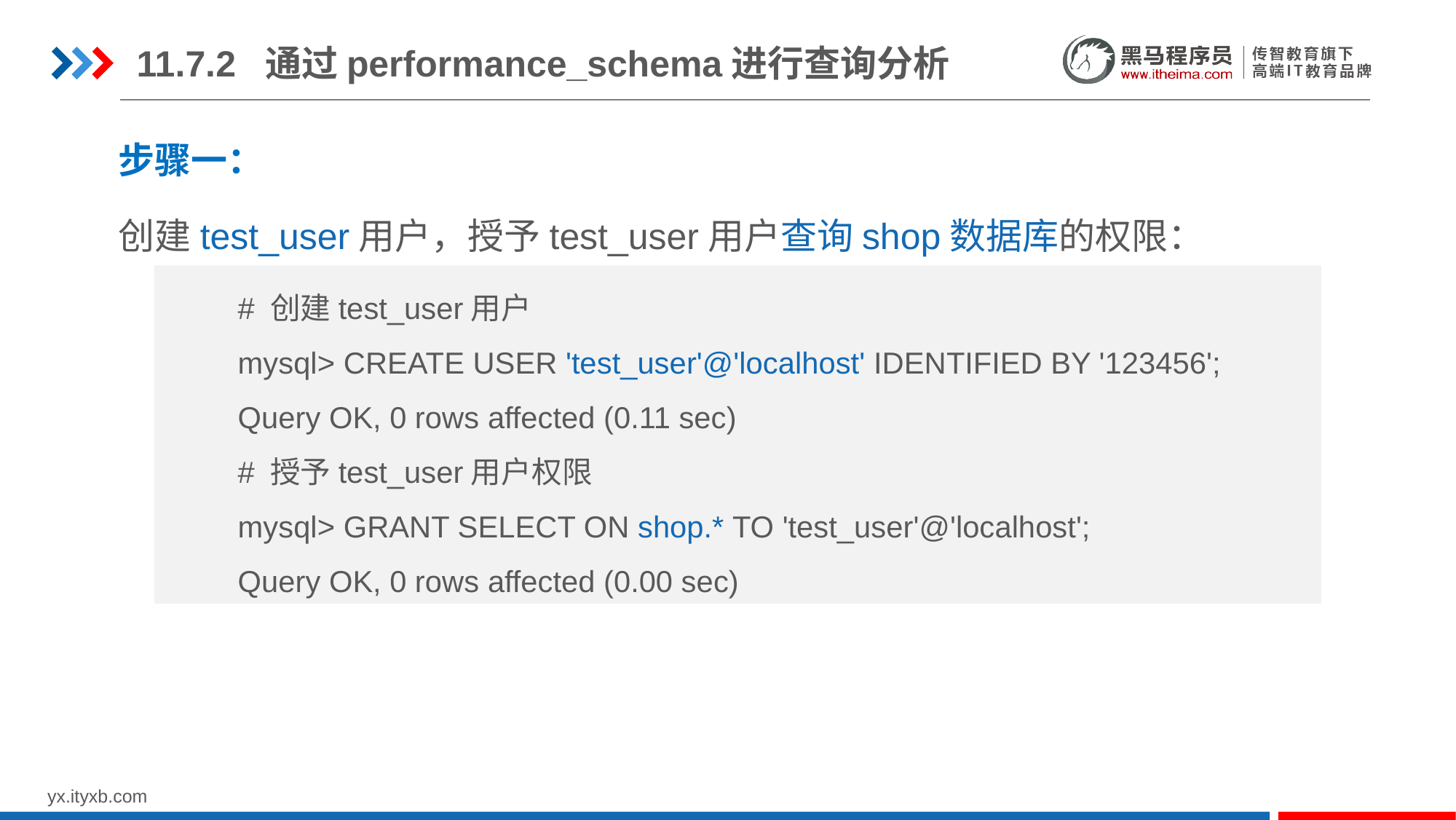

11.7.2  通过performance_schema进行查询分析
步骤一：
创建test_user用户，授予test_user用户查询shop数据库的权限：
# 创建test_user用户
mysql> CREATE USER 'test_user'@'localhost' IDENTIFIED BY '123456';
Query OK, 0 rows affected (0.11 sec)
# 授予test_user用户权限
mysql> GRANT SELECT ON shop.* TO 'test_user'@'localhost';
Query OK, 0 rows affected (0.00 sec)